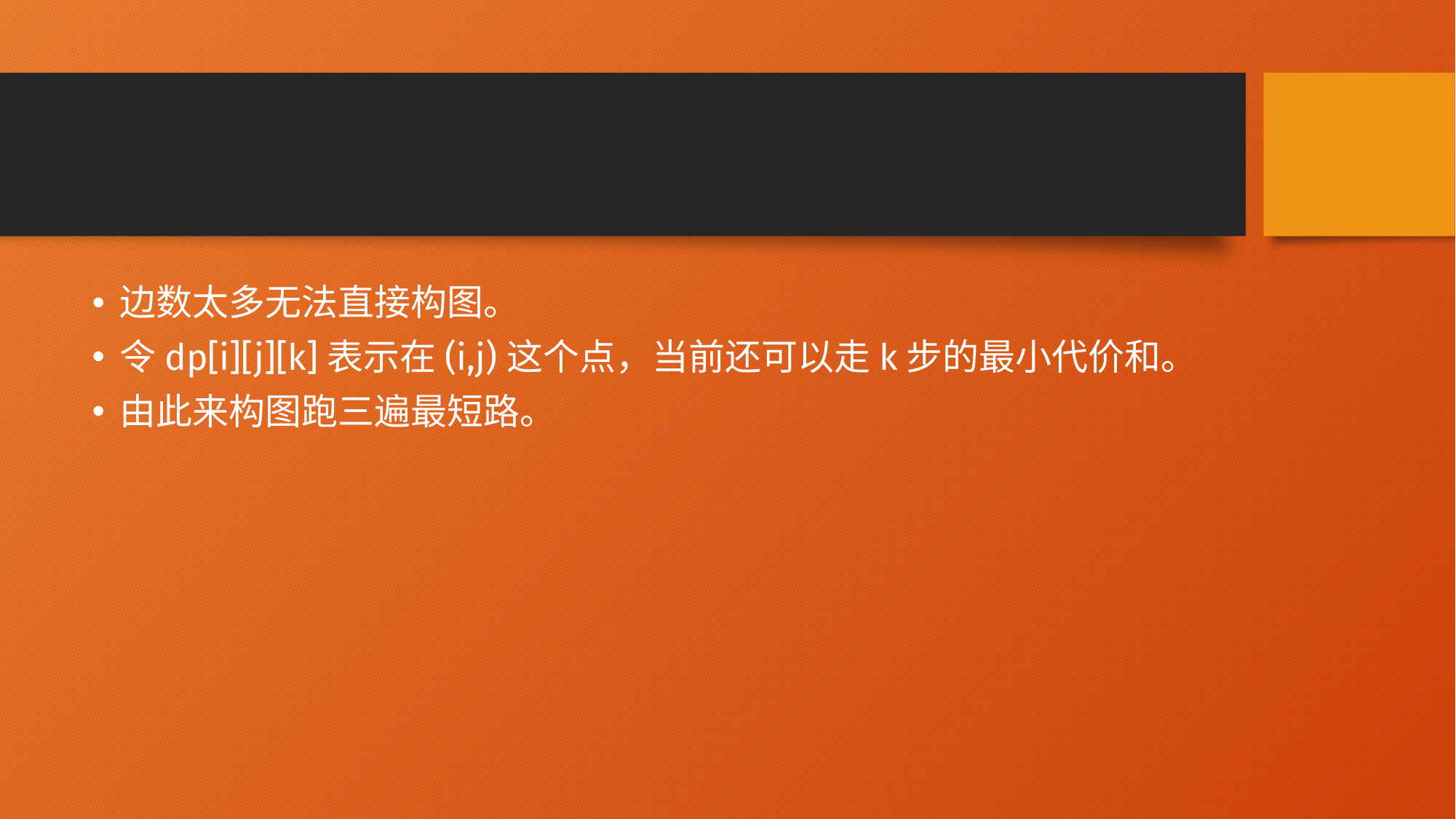

#
边数太多无法直接构图。
令dp[i][j][k]表示在(i,j)这个点，当前还可以走k步的最小代价和。
由此来构图跑三遍最短路。